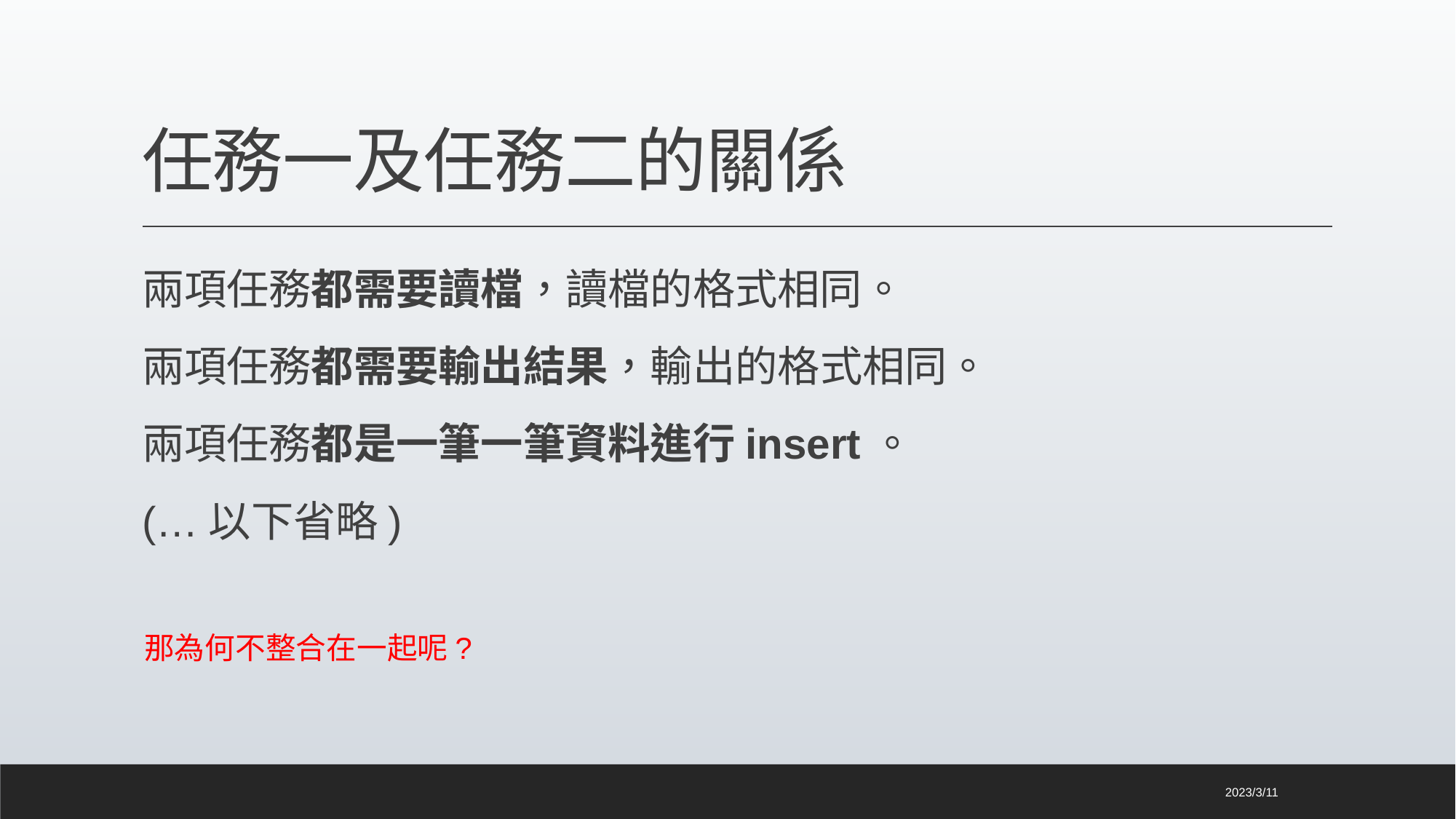

# 任務一及任務二的關係
兩項任務都需要讀檔，讀檔的格式相同。
兩項任務都需要輸出結果，輸出的格式相同。
兩項任務都是一筆一筆資料進行insert。
(…以下省略)

 那為何不整合在一起呢?
2023/3/11